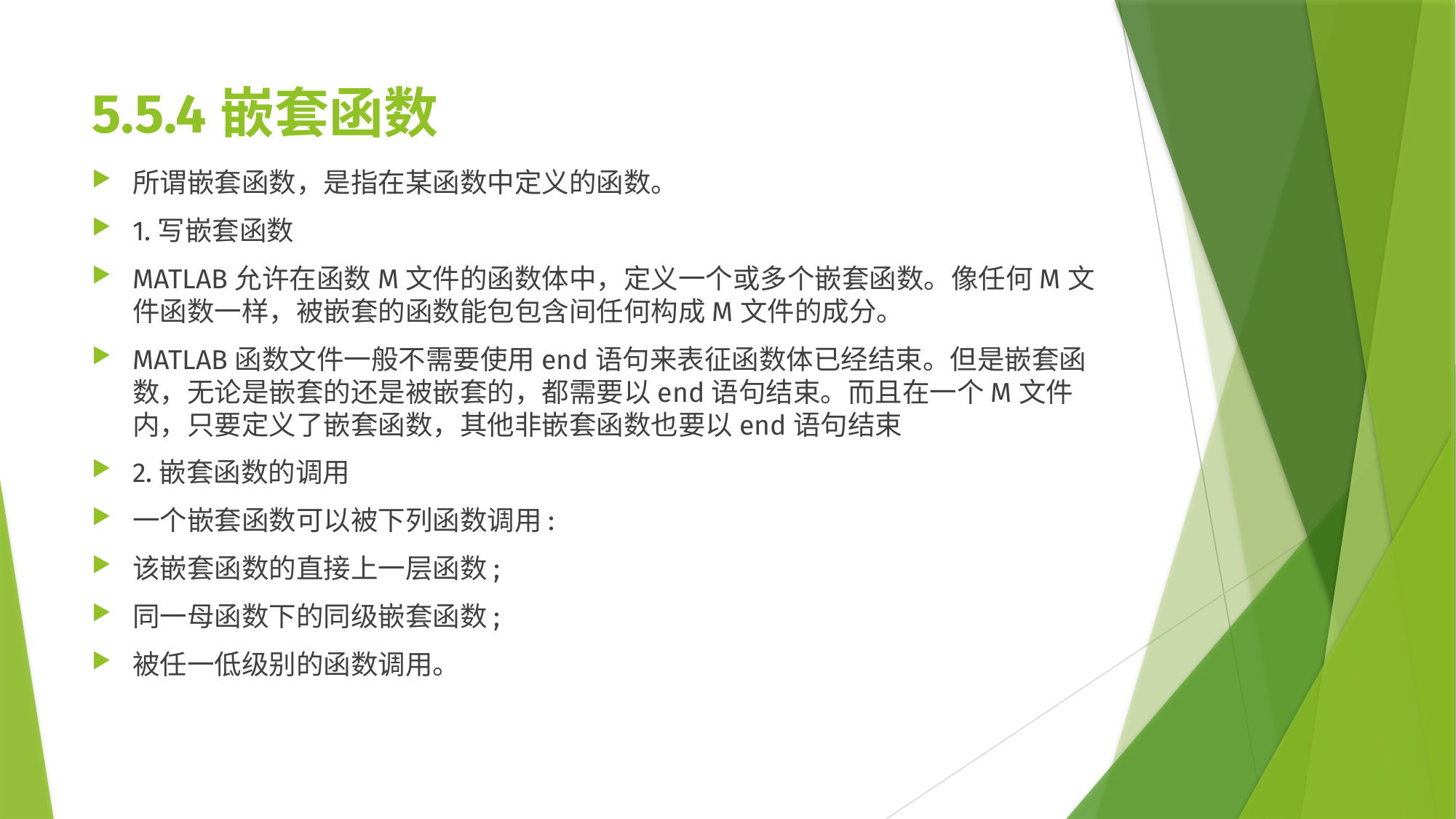

# 5.5.4嵌套函数
所谓嵌套函数，是指在某函数中定义的函数。
1.写嵌套函数
MATLAB允许在函数M文件的函数体中，定义一个或多个嵌套函数。像任何M文件函数一样，被嵌套的函数能包包含间任何构成M文件的成分。
MATLAB函数文件一般不需要使用end语句来表征函数体已经结束。但是嵌套函数，无论是嵌套的还是被嵌套的，都需要以end语句结束。而且在一个M文件内，只要定义了嵌套函数，其他非嵌套函数也要以end语句结束
2.嵌套函数的调用
一个嵌套函数可以被下列函数调用:
该嵌套函数的直接上一层函数;
同一母函数下的同级嵌套函数;
被任一低级别的函数调用。